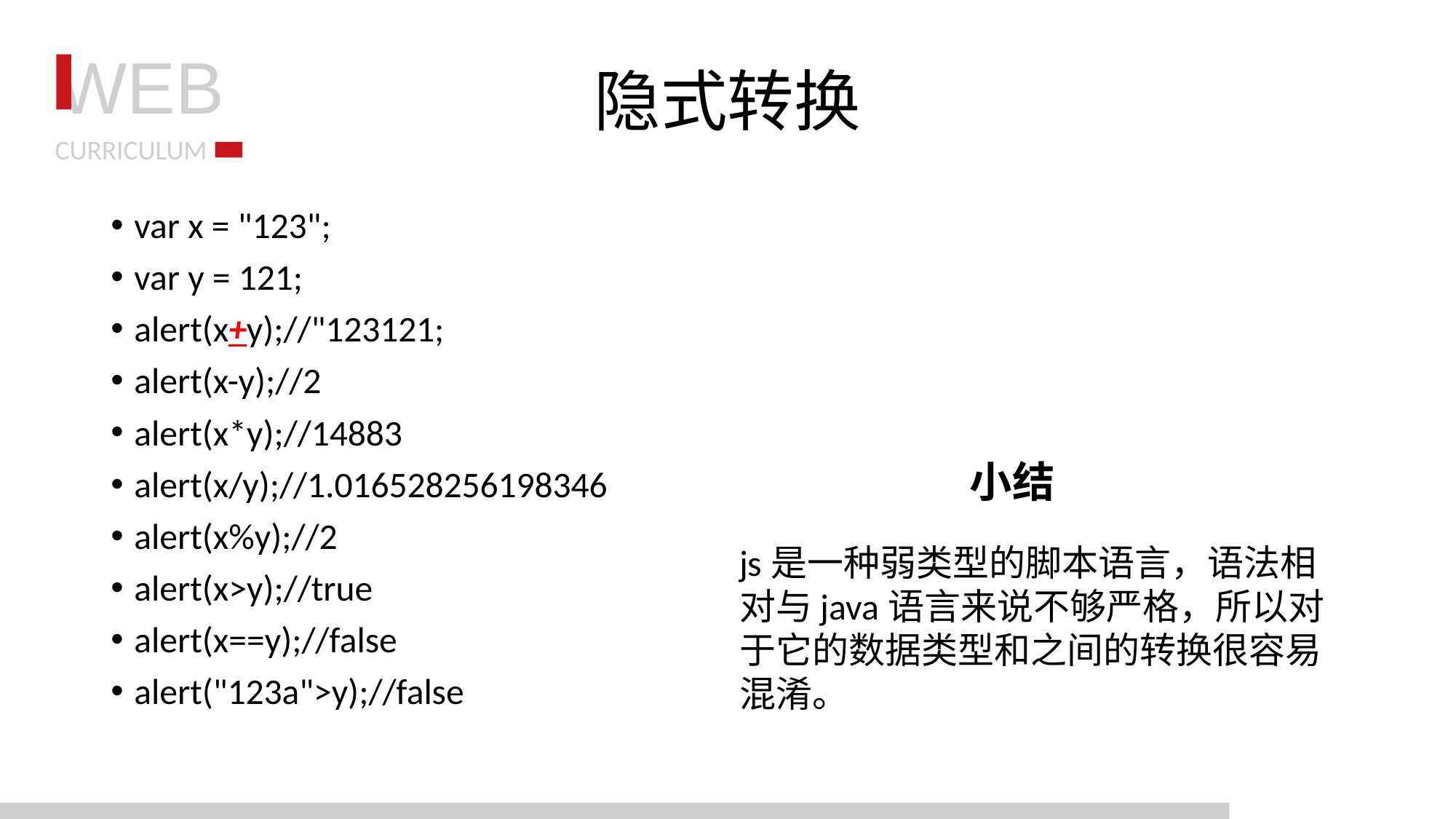

# 隐式转换
var x = "123";
var y = 121;
alert(x+y);//"123121;
alert(x-y);//2
alert(x*y);//14883
alert(x/y);//1.016528256198346
alert(x%y);//2
alert(x>y);//true
alert(x==y);//false
alert("123a">y);//false
小结
js是一种弱类型的脚本语言，语法相对与java语言来说不够严格，所以对于它的数据类型和之间的转换很容易混淆。